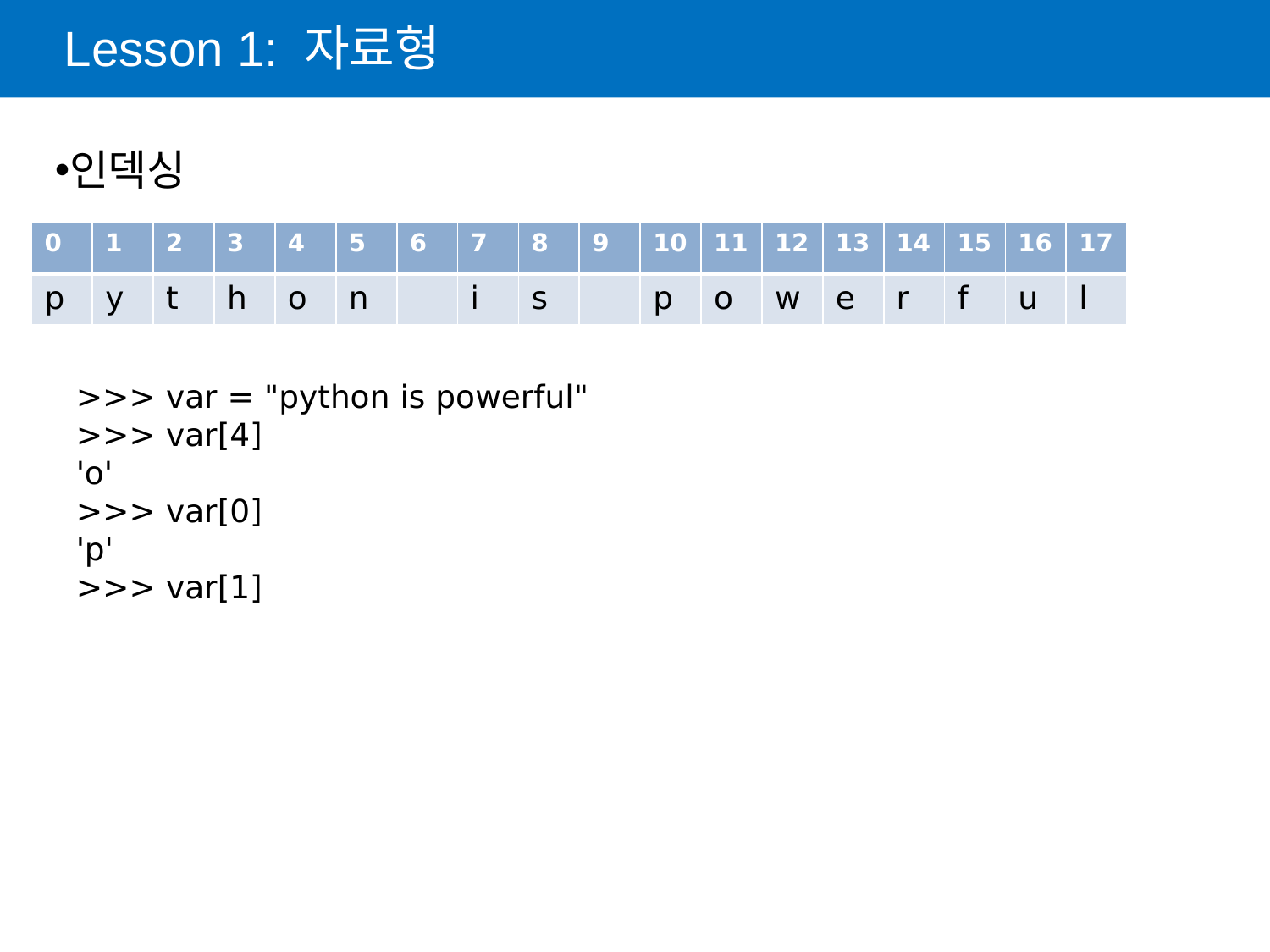

# Lesson 1: 자료형
인덱싱

| 0 | 1 | 2 | 3 | 4 | 5 | 6 | 7 | 8 | 9 | 10 | 11 | 12 | 13 | 14 | 15 | 16 | 17 |
| --- | --- | --- | --- | --- | --- | --- | --- | --- | --- | --- | --- | --- | --- | --- | --- | --- | --- |
| p | y | t | h | o | n |  | i | s |  | p | o | w | e | r | f | u | l |
>>> var = "python is powerful"
>>> var[4]
'o'
>>> var[0]
'p'
>>> var[1]